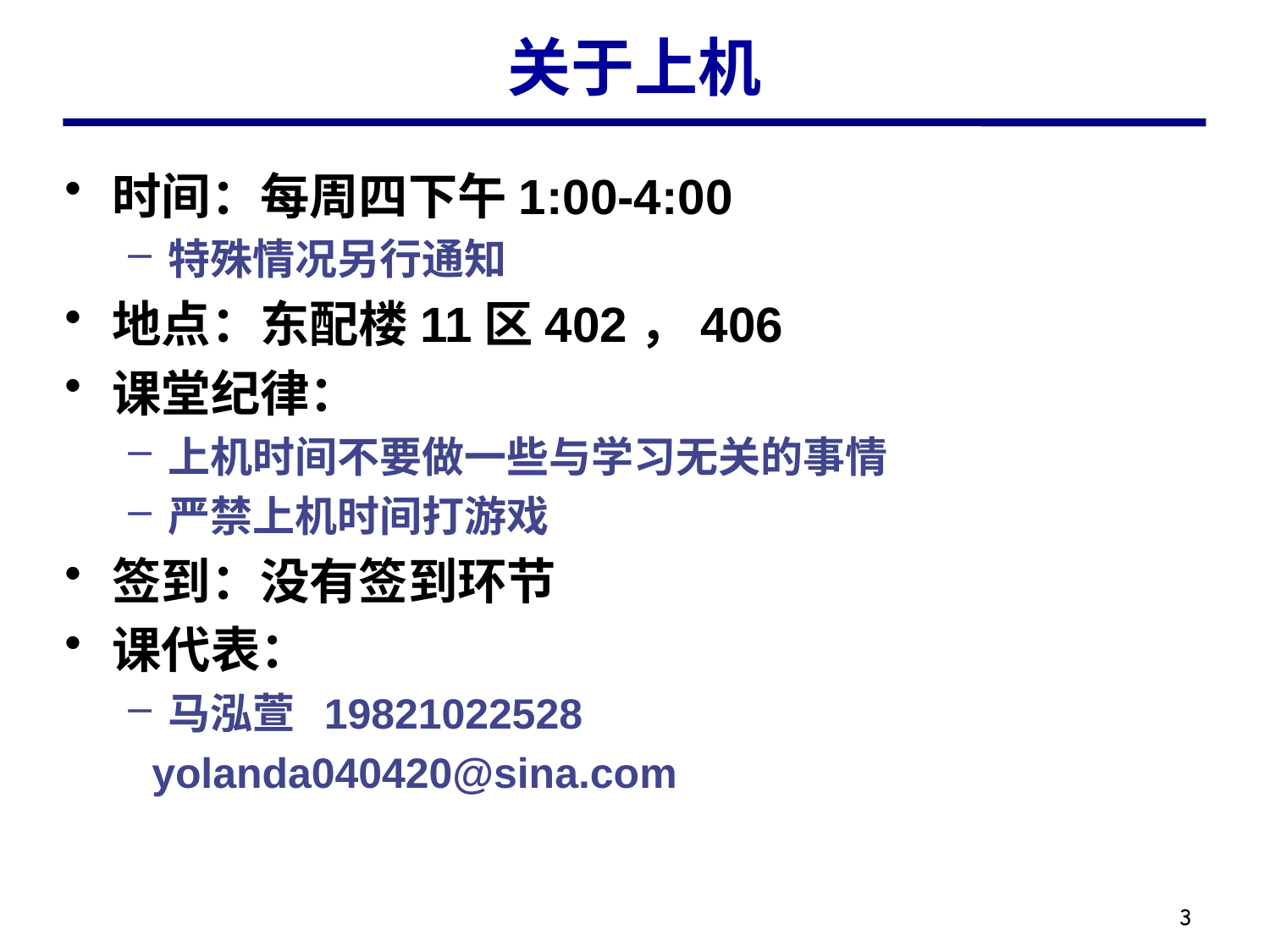

# 关于上机
时间：每周四下午1:00-4:00
特殊情况另行通知
地点：东配楼11区402，406
课堂纪律：
上机时间不要做一些与学习无关的事情
严禁上机时间打游戏
签到：没有签到环节
课代表：
马泓萱  19821022528
  yolanda040420@sina.com